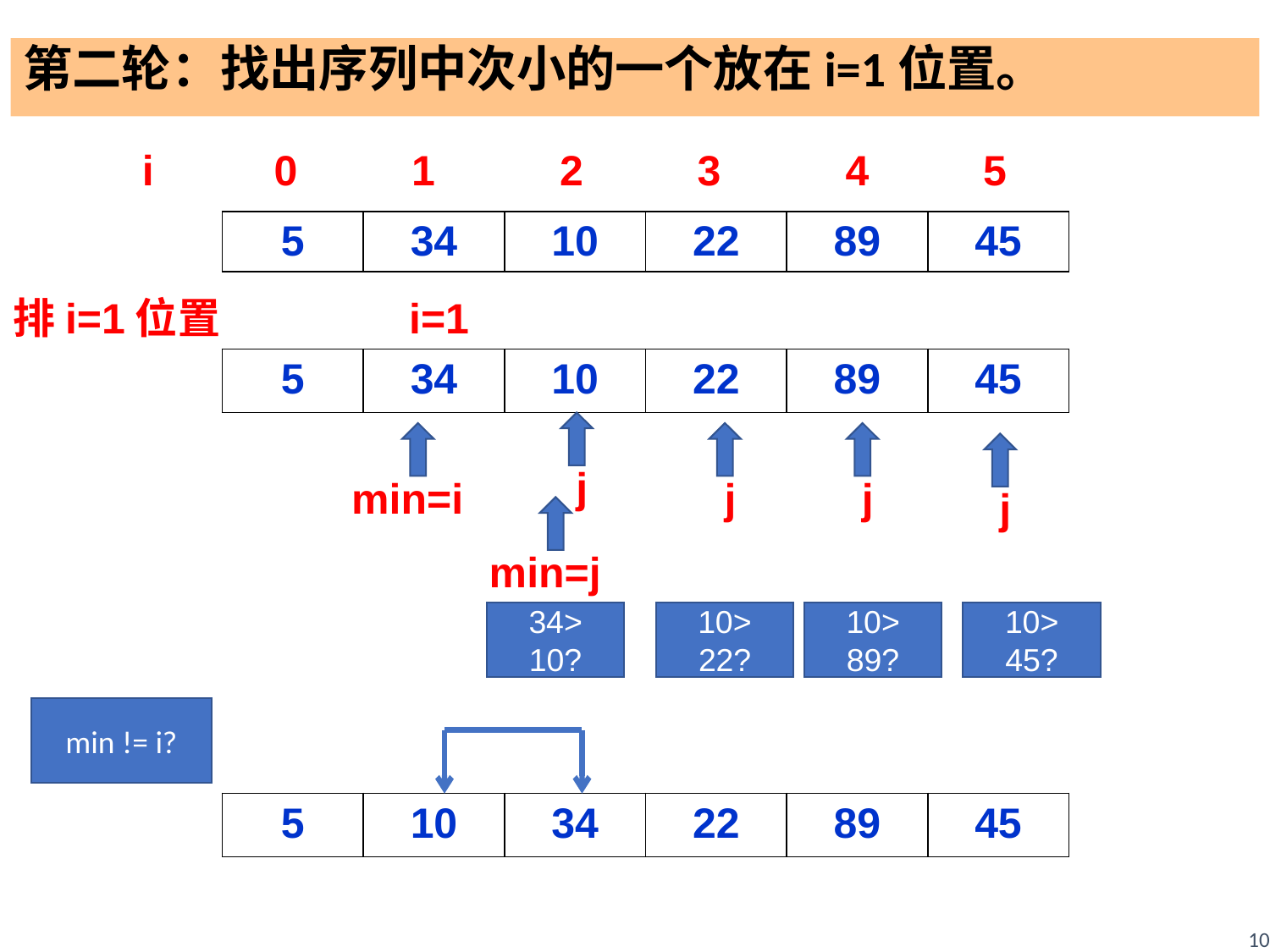

第二轮：找出序列中次小的一个放在i=1位置。
i
0
1
2
3
4
5
| 5 | 34 | 10 | 22 | 89 | 45 |
| --- | --- | --- | --- | --- | --- |
排i=1位置
i=1
| 5 | 34 | 10 | 22 | 89 | 45 |
| --- | --- | --- | --- | --- | --- |

j

min=i

j

j

j

min=j
34> 10?
10> 22?
10> 89?
10> 45?
min != i?
| 5 | 10 | 34 | 22 | 89 | 45 |
| --- | --- | --- | --- | --- | --- |
10